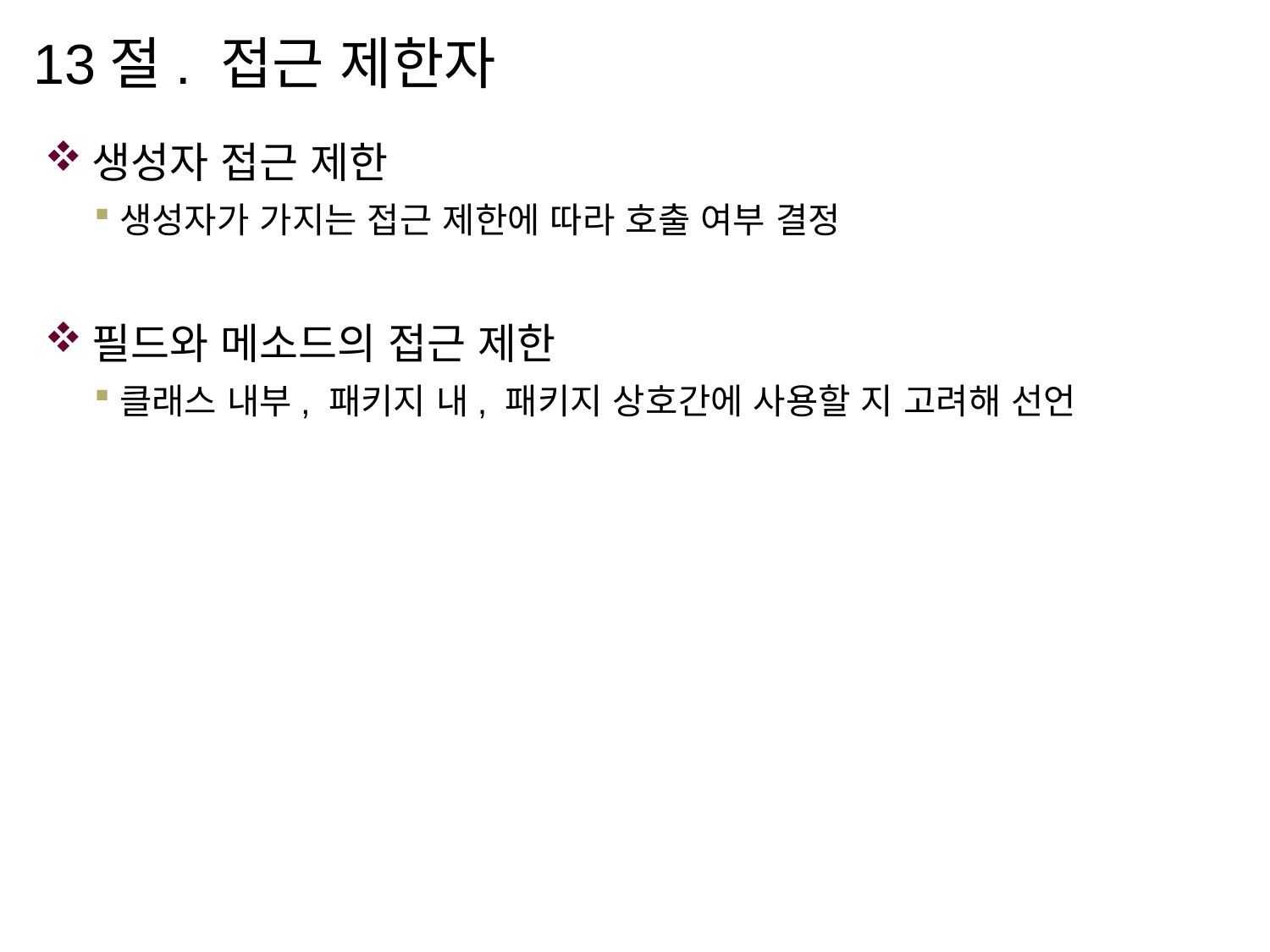

# 13절. 접근 제한자
생성자 접근 제한
생성자가 가지는 접근 제한에 따라 호출 여부 결정

필드와 메소드의 접근 제한
클래스 내부, 패키지 내, 패키지 상호간에 사용할 지 고려해 선언